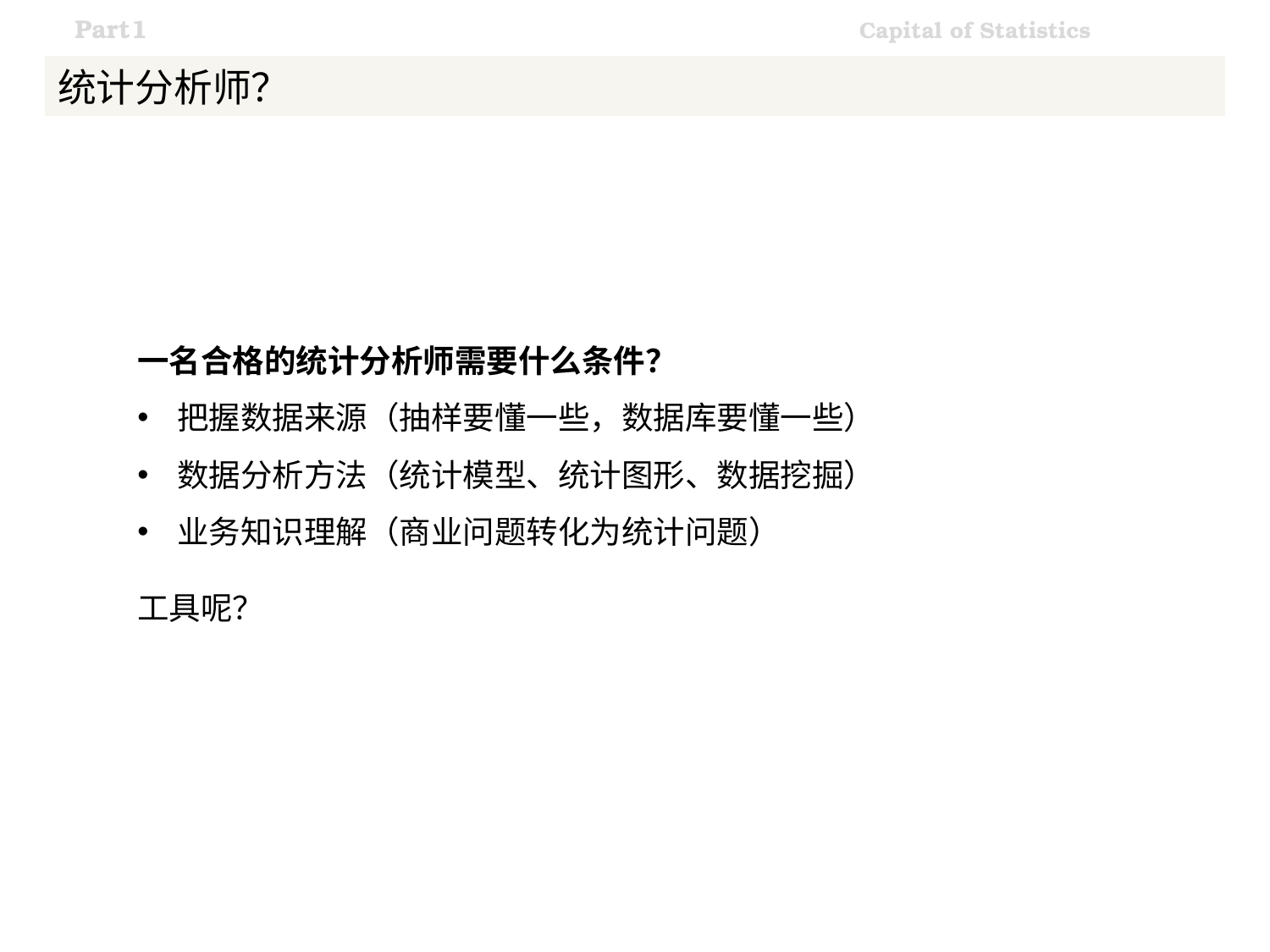

# 统计分析师？
一名合格的统计分析师需要什么条件？
把握数据来源（抽样要懂一些，数据库要懂一些）
数据分析方法（统计模型、统计图形、数据挖掘）
业务知识理解（商业问题转化为统计问题）

工具呢？